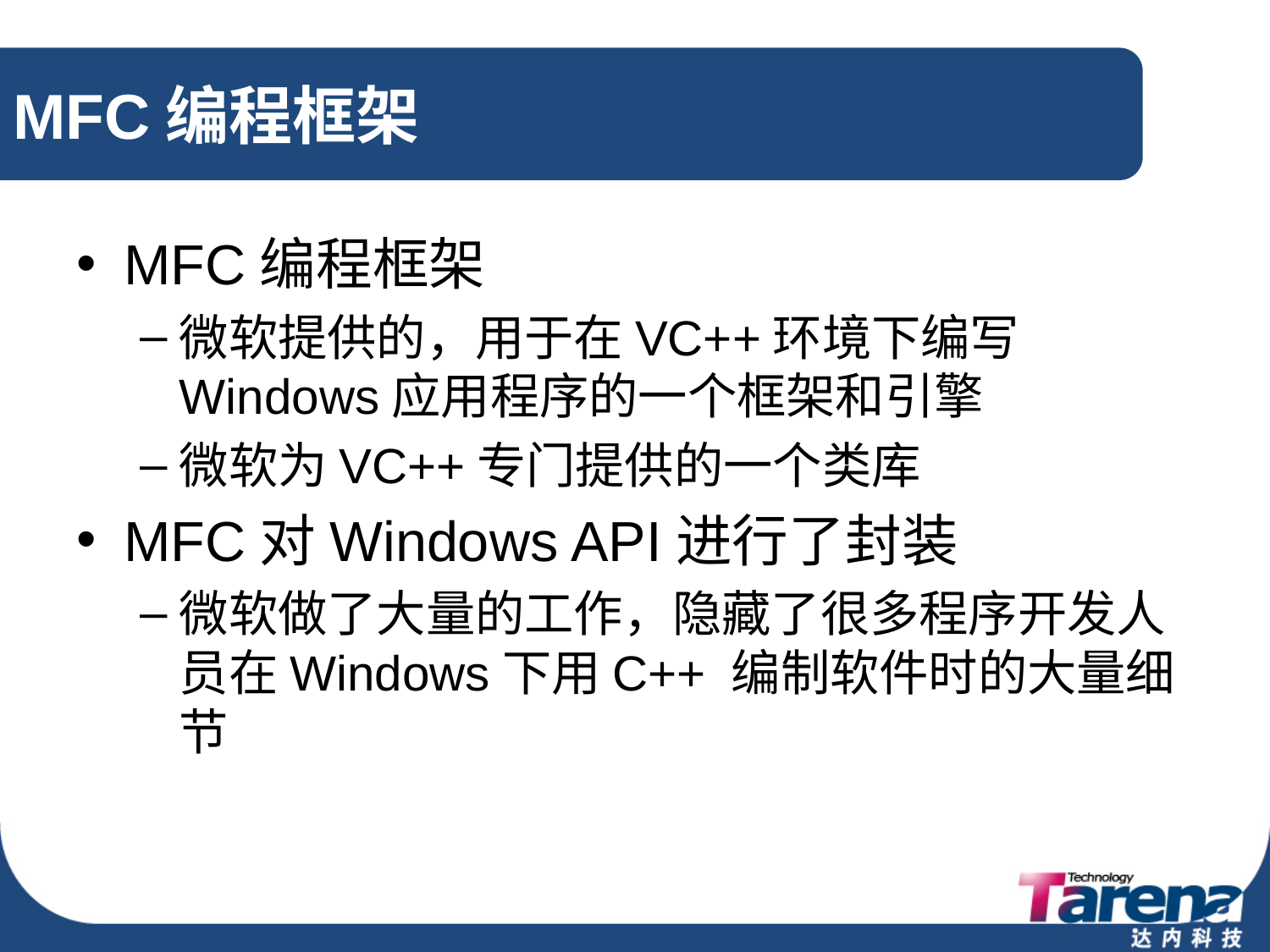

# MFC编程框架
MFC编程框架
微软提供的，用于在VC++环境下编写Windows应用程序的一个框架和引擎
微软为VC++专门提供的一个类库
MFC对Windows API进行了封装
微软做了大量的工作，隐藏了很多程序开发人员在Windows下用C++ 编制软件时的大量细节